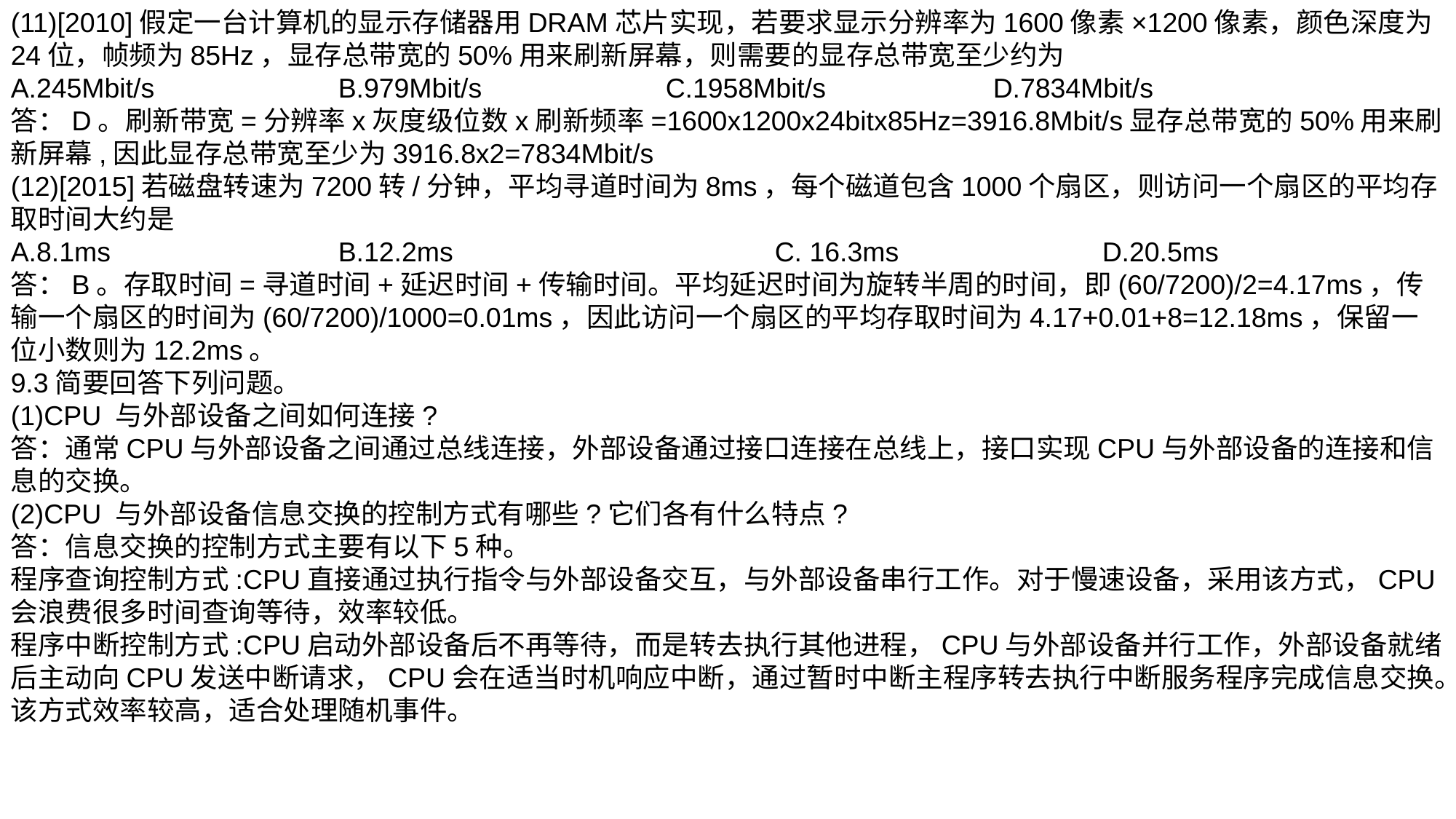

(11)[2010]假定一台计算机的显示存储器用DRAM芯片实现，若要求显示分辨率为1600像素×1200像素，颜色深度为24位，帧频为85Hz，显存总带宽的50%用来刷新屏幕，则需要的显存总带宽至少约为
A.245Mbit/s		B.979Mbit/s		C.1958Mbit/s		D.7834Mbit/s
答：D。刷新带宽=分辨率x灰度级位数x刷新频率=1600x1200x24bitx85Hz=3916.8Mbit/s显存总带宽的50%用来刷新屏幕,因此显存总带宽至少为3916.8x2=7834Mbit/s
(12)[2015]若磁盘转速为7200转/分钟，平均寻道时间为8ms，每个磁道包含1000个扇区，则访问一个扇区的平均存取时间大约是
A.8.1ms			B.12.2ms			C. 16.3ms		D.20.5ms
答：B。存取时间=寻道时间+延迟时间+传输时间。平均延迟时间为旋转半周的时间，即(60/7200)/2=4.17ms，传输一个扇区的时间为(60/7200)/1000=0.01ms，因此访问一个扇区的平均存取时间为4.17+0.01+8=12.18ms，保留一位小数则为12.2ms。
9.3简要回答下列问题。
(1)CPU 与外部设备之间如何连接?
答：通常CPU与外部设备之间通过总线连接，外部设备通过接口连接在总线上，接口实现CPU与外部设备的连接和信息的交换。
(2)CPU 与外部设备信息交换的控制方式有哪些?它们各有什么特点?
答：信息交换的控制方式主要有以下5种。
程序查询控制方式:CPU直接通过执行指令与外部设备交互，与外部设备串行工作。对于慢速设备，采用该方式，CPU会浪费很多时间查询等待，效率较低。
程序中断控制方式:CPU启动外部设备后不再等待，而是转去执行其他进程，CPU与外部设备并行工作，外部设备就绪后主动向CPU发送中断请求，CPU会在适当时机响应中断，通过暂时中断主程序转去执行中断服务程序完成信息交换。该方式效率较高，适合处理随机事件。